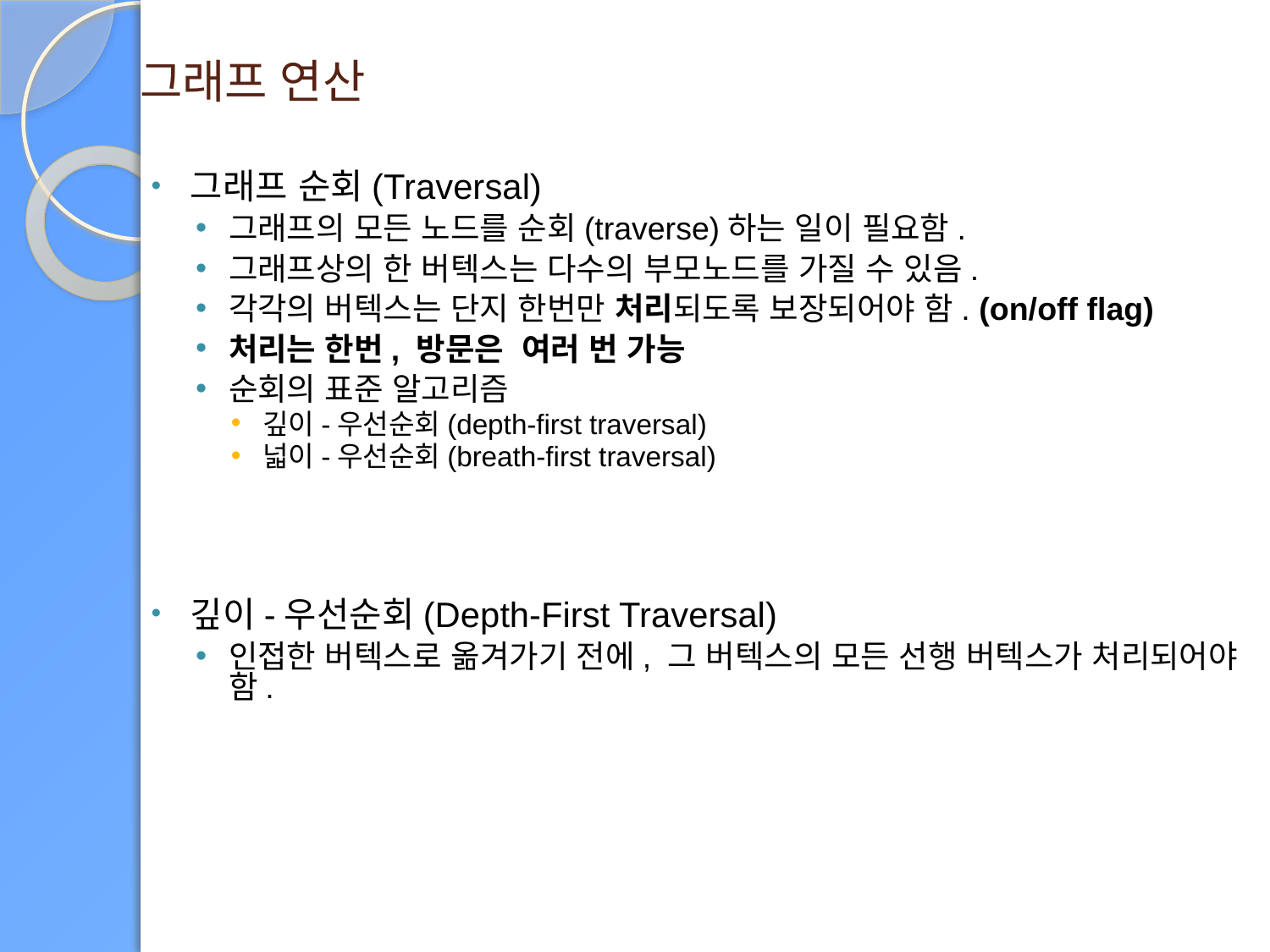

# 그래프 연산
그래프 순회(Traversal)
그래프의 모든 노드를 순회(traverse)하는 일이 필요함.
그래프상의 한 버텍스는 다수의 부모노드를 가질 수 있음.
각각의 버텍스는 단지 한번만 처리되도록 보장되어야 함. (on/off flag)
처리는 한번, 방문은  여러 번 가능
순회의 표준 알고리즘
깊이-우선순회(depth-first traversal)
넓이-우선순회(breath-first traversal)

깊이-우선순회(Depth-First Traversal)
인접한 버텍스로 옮겨가기 전에, 그 버텍스의 모든 선행 버텍스가 처리되어야 함.